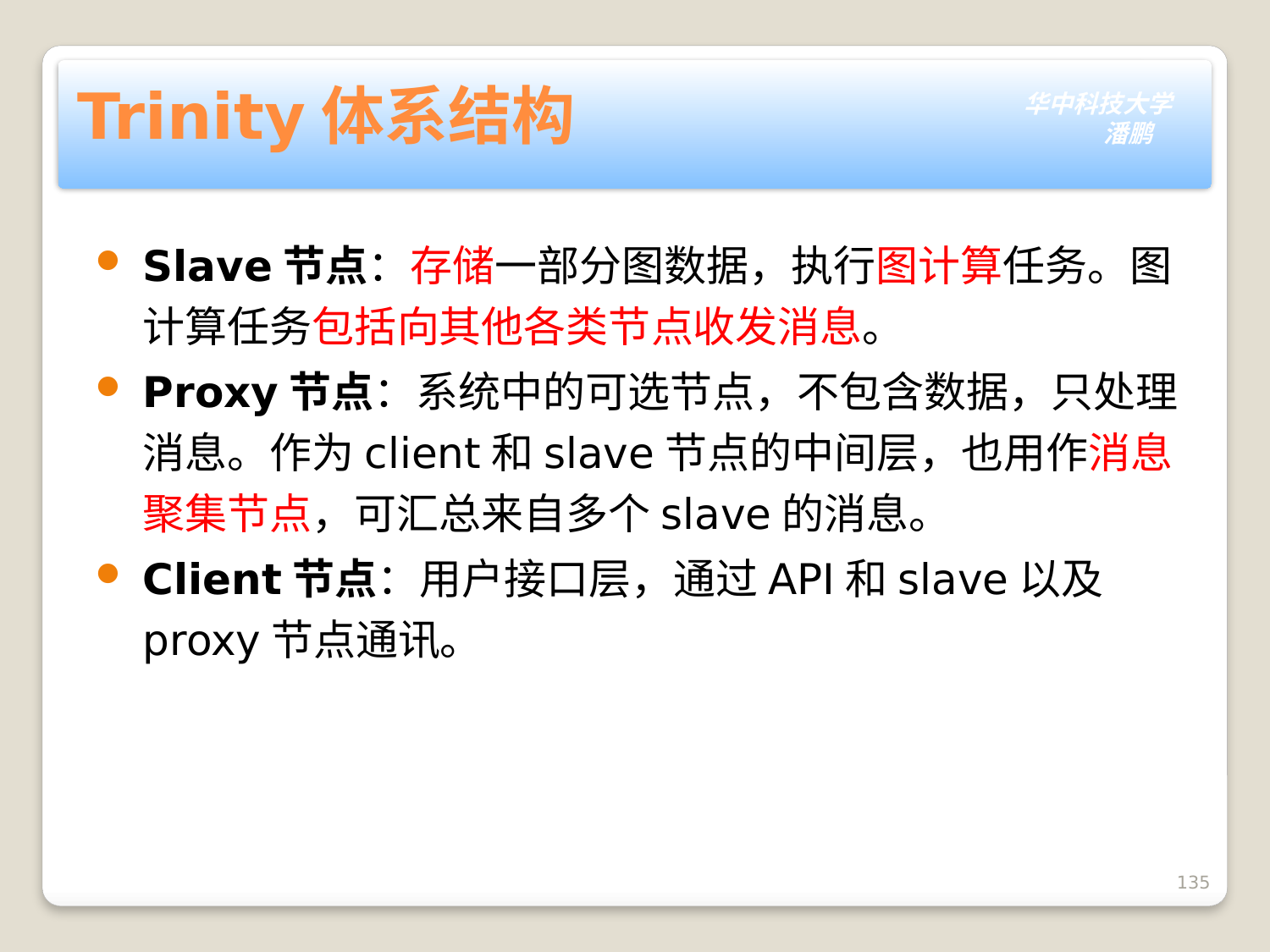

# Trinity体系结构
Slave节点：存储一部分图数据，执行图计算任务。图计算任务包括向其他各类节点收发消息。
Proxy节点：系统中的可选节点，不包含数据，只处理消息。作为client和slave节点的中间层，也用作消息聚集节点，可汇总来自多个slave的消息。
Client节点：用户接口层，通过API和slave以及proxy节点通讯。
135